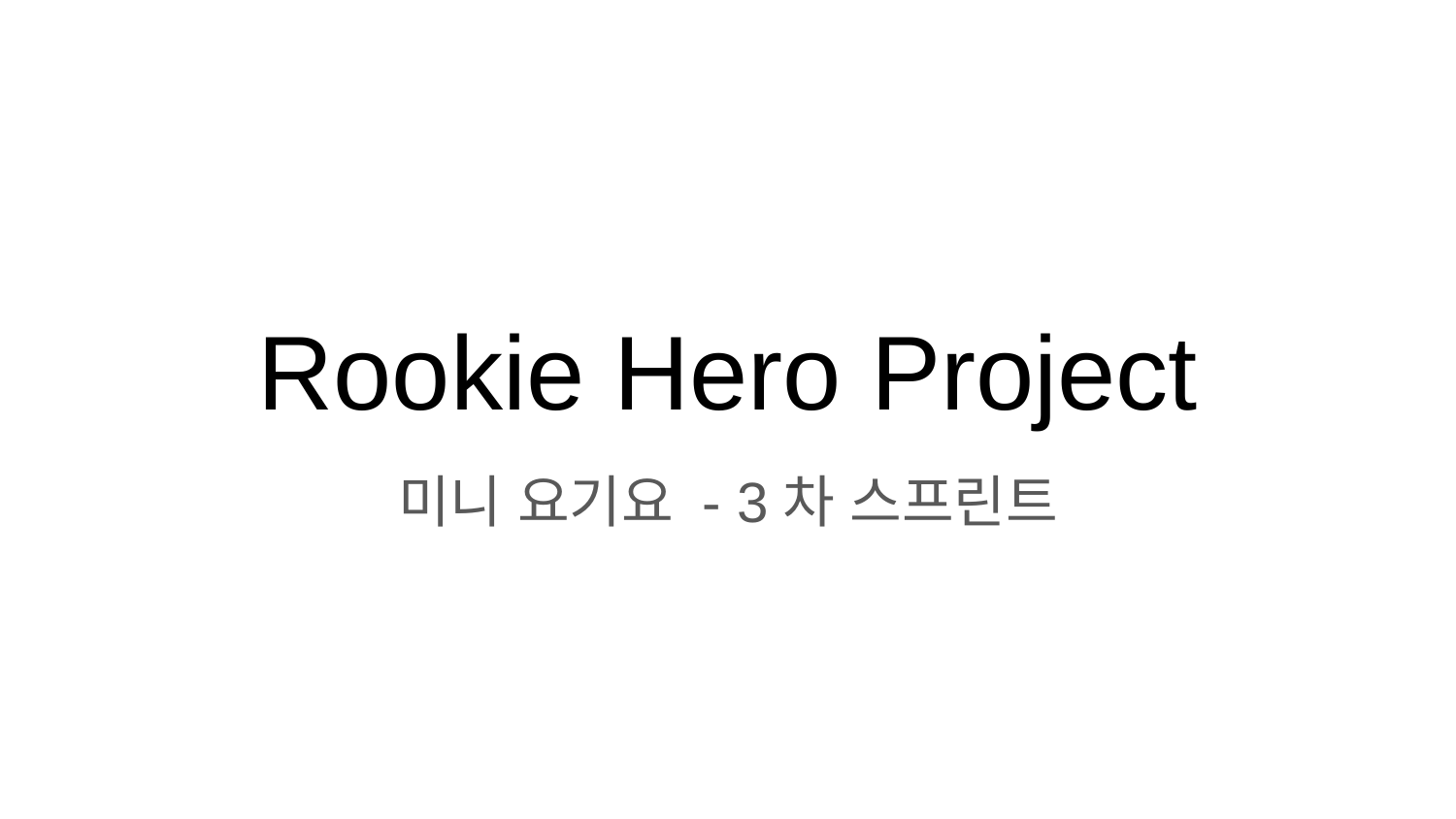

# Rookie Hero Project
미니 요기요 - 3차 스프린트